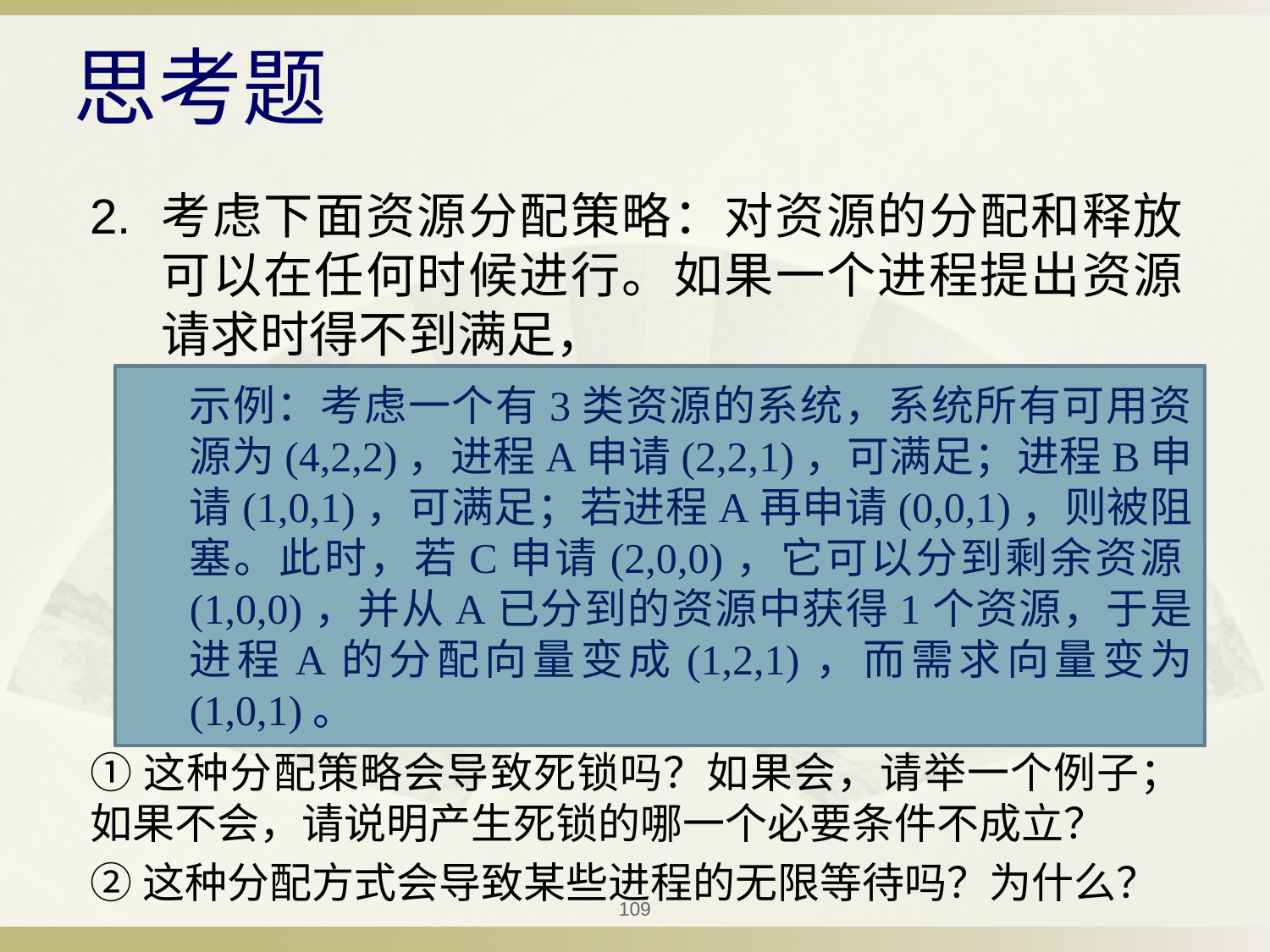

思考题
考虑下面资源分配策略：对资源的分配和释放可以在任何时候进行。如果一个进程提出资源请求时得不到满足，
若此时没有因为等待资源而被阻塞的进程，则自己就被阻塞；
若此时已有等待资源而被阻塞的进程，则检查所有被阻塞的进程，如果它们有申请进程所需的资源，则将这些资源取出分配给申请进程。
①这种分配策略会导致死锁吗？如果会，请举一个例子；如果不会，请说明产生死锁的哪一个必要条件不成立？
②这种分配方式会导致某些进程的无限等待吗？为什么？

示例：考虑一个有3类资源的系统，系统所有可用资源为(4,2,2)，进程A申请(2,2,1)，可满足；进程B申请(1,0,1)，可满足；若进程A再申请(0,0,1)，则被阻塞。此时，若C申请(2,0,0)，它可以分到剩余资源(1,0,0)，并从A已分到的资源中获得1个资源，于是进程A的分配向量变成(1,2,1)，而需求向量变为 (1,0,1)。
109